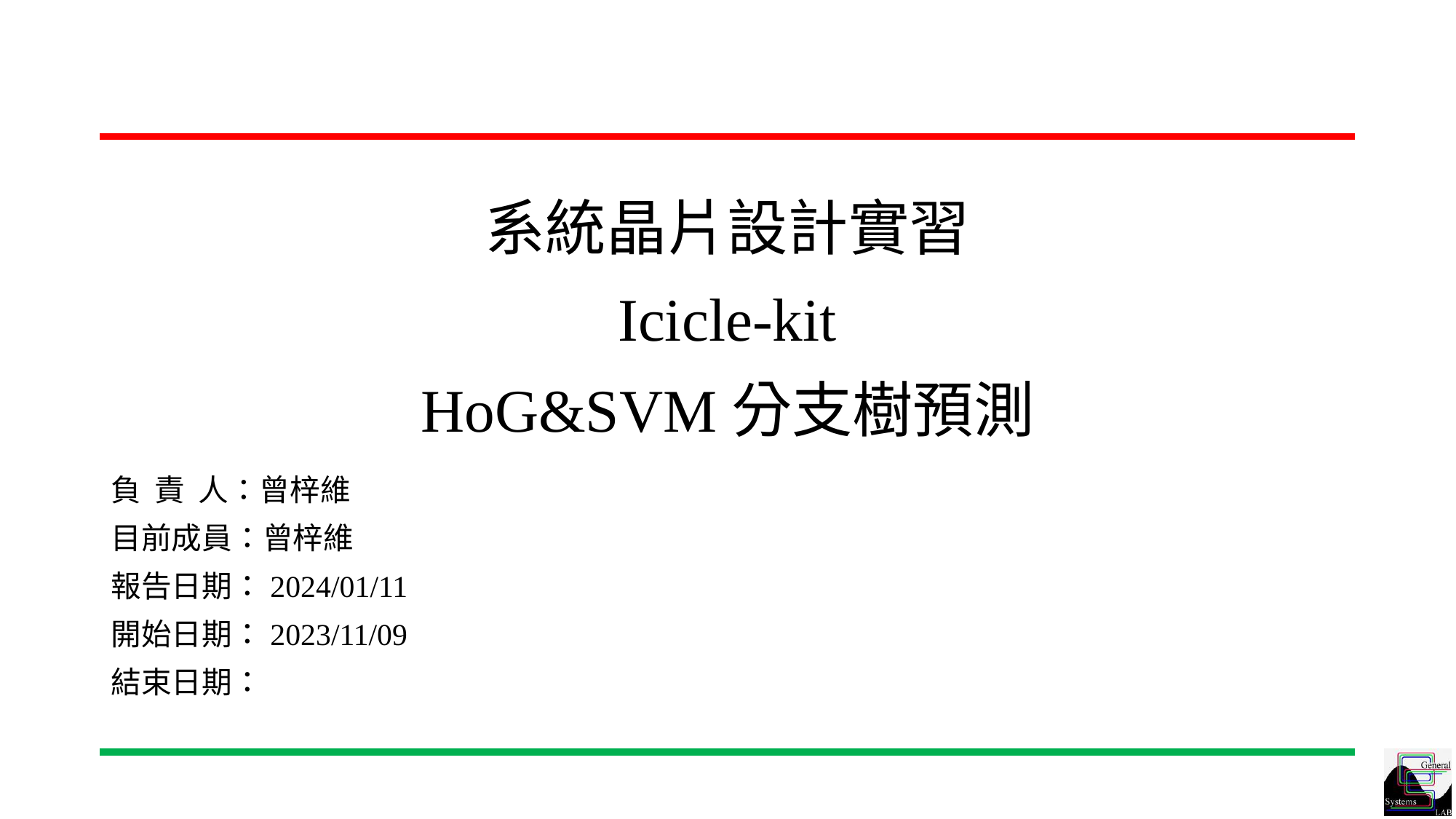

# 系統晶片設計實習 Icicle-kit HoG&SVM分支樹預測
負  責  人：曾梓維
目前成員：曾梓維
報告日期：2024/01/11
開始日期：2023/11/09
結束日期：